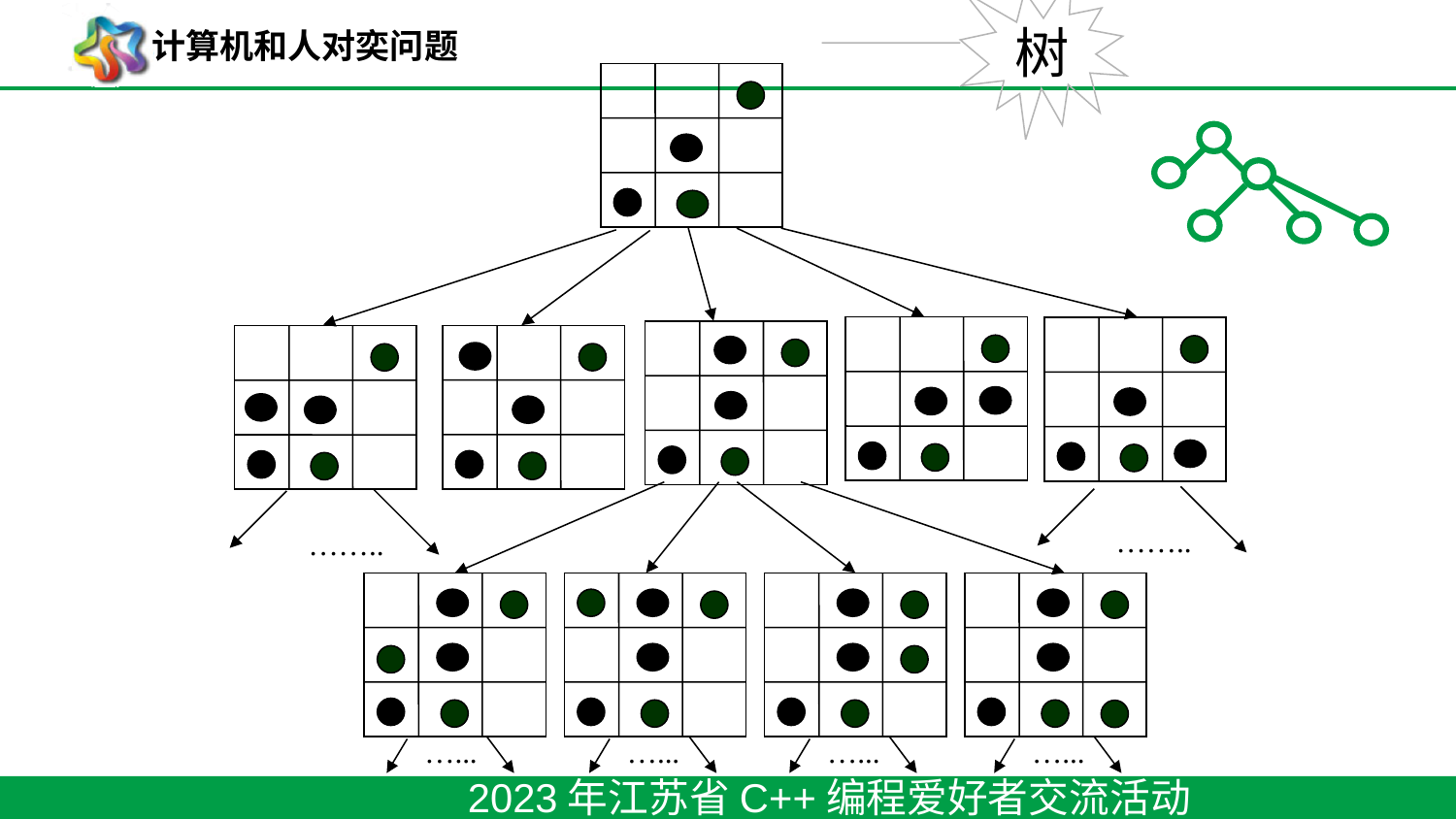

树

# 计算机和人对奕问题

……..

……..
…...

…...

…...

…...